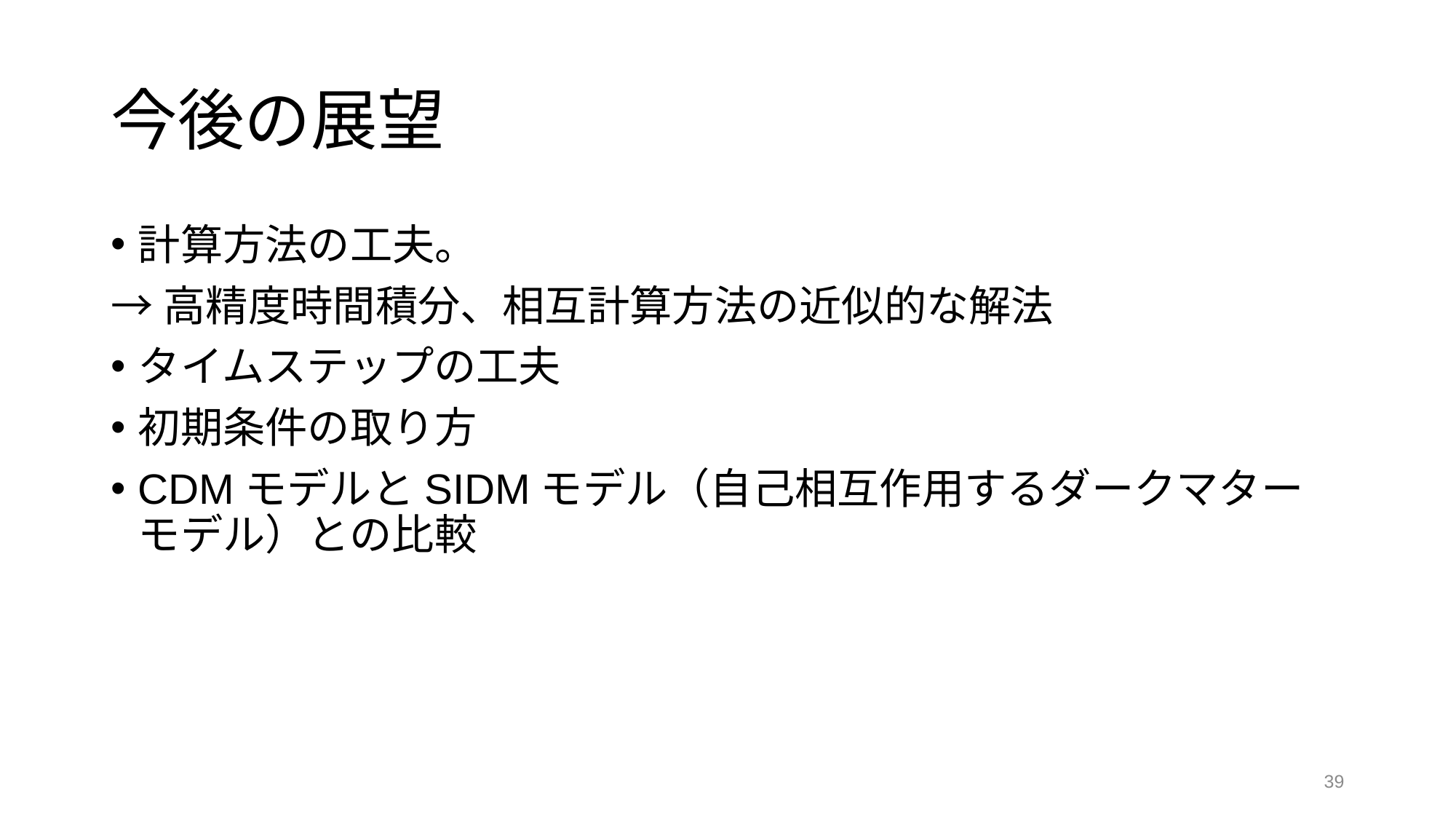

# 今後の展望
計算方法の工夫。
→高精度時間積分、相互計算方法の近似的な解法
タイムステップの工夫
初期条件の取り方
CDMモデルとSIDMモデル（自己相互作用するダークマターモデル）との比較
39